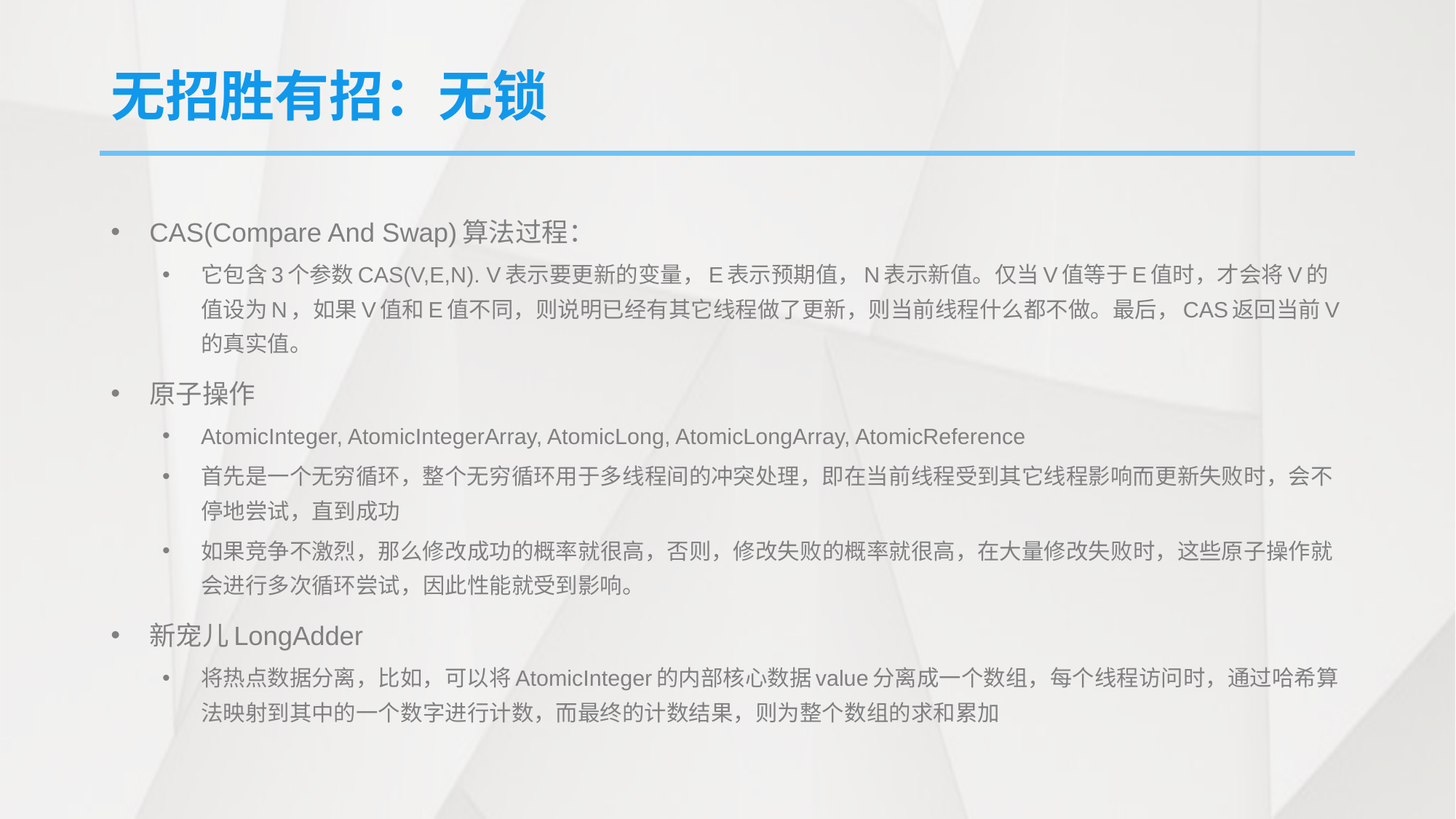

# 无招胜有招：无锁
CAS(Compare And Swap)算法过程：
它包含3个参数CAS(V,E,N). V表示要更新的变量，E表示预期值，N表示新值。仅当V值等于E值时，才会将V的值设为N，如果V值和E值不同，则说明已经有其它线程做了更新，则当前线程什么都不做。最后，CAS返回当前V的真实值。
原子操作
AtomicInteger, AtomicIntegerArray, AtomicLong, AtomicLongArray, AtomicReference
首先是一个无穷循环，整个无穷循环用于多线程间的冲突处理，即在当前线程受到其它线程影响而更新失败时，会不停地尝试，直到成功
如果竞争不激烈，那么修改成功的概率就很高，否则，修改失败的概率就很高，在大量修改失败时，这些原子操作就会进行多次循环尝试，因此性能就受到影响。
新宠儿LongAdder
将热点数据分离，比如，可以将AtomicInteger的内部核心数据value分离成一个数组，每个线程访问时，通过哈希算法映射到其中的一个数字进行计数，而最终的计数结果，则为整个数组的求和累加